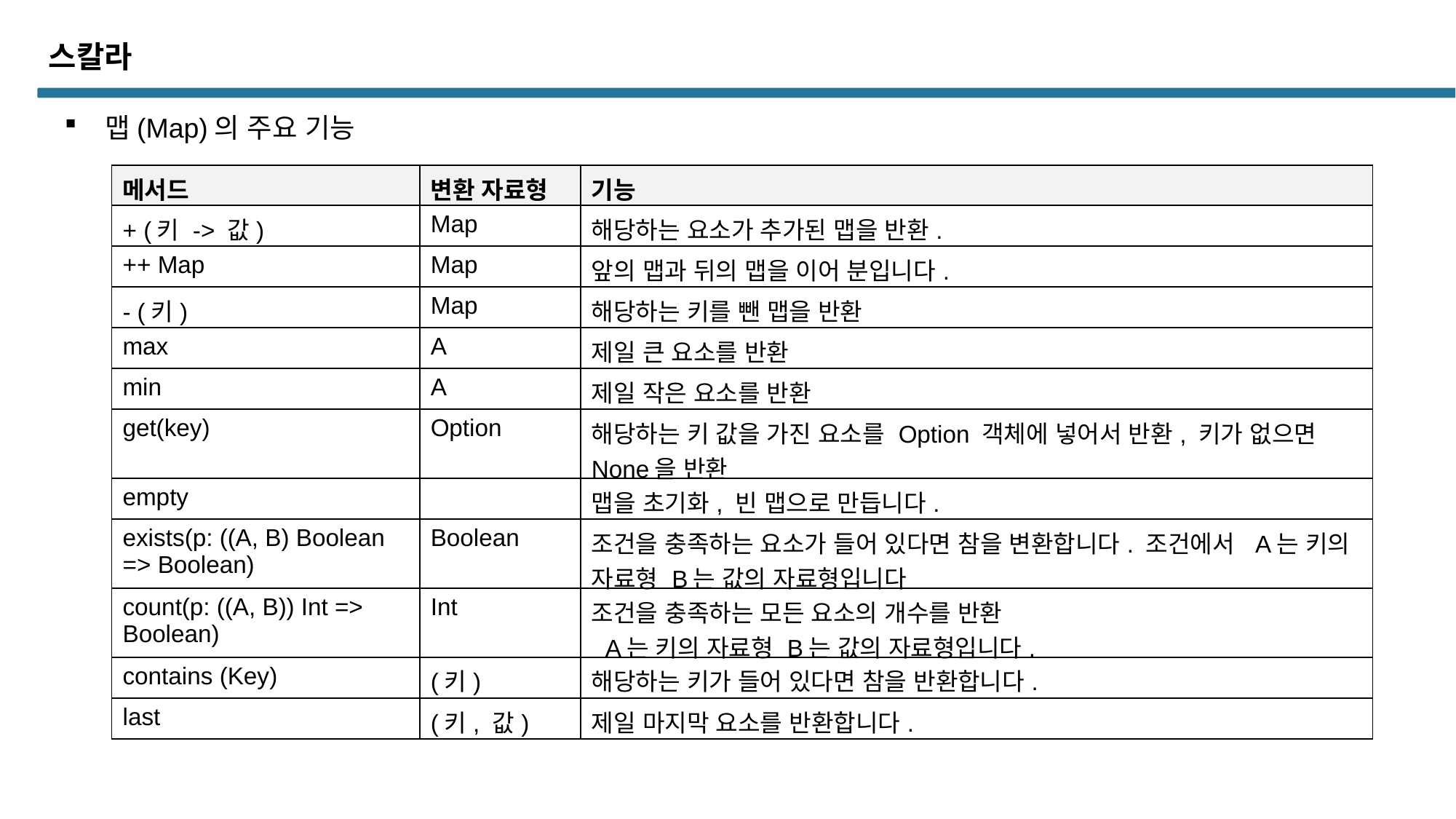

스칼라
맵(Map)의 주요 기능
| 메서드 | 변환 자료형 | 기능 |
| --- | --- | --- |
| + (키 -> 값) | Map | 해당하는 요소가 추가된 맵을 반환. |
| ++ Map | Map | 앞의 맵과 뒤의 맵을 이어 분입니다. |
| - (키) | Map | 해당하는 키를 뺀 맵을 반환 |
| max | A | 제일 큰 요소를 반환 |
| min | A | 제일 작은 요소를 반환 |
| get(key) | Option | 해당하는 키 값을 가진 요소를 Option 객체에 넣어서 반환, 키가 없으면 None을 반환 |
| empty |  | 맵을 초기화, 빈 맵으로 만듭니다. |
| exists(p: ((A, B) Boolean => Boolean) | Boolean | 조건을 충족하는 요소가 들어 있다면 참을 변환합니다. 조건에서 A는 키의 자료형 B는 값의 자료형입니다 |
| count(p: ((A, B)) Int => Boolean) | Int | 조건을 충족하는 모든 요소의 개수를 반환 A는 키의 자료형 B는 값의 자료형입니다. |
| contains (Key) | (키) | 해당하는 키가 들어 있다면 참을 반환합니다. |
| last | (키, 값) | 제일 마지막 요소를 반환합니다. |